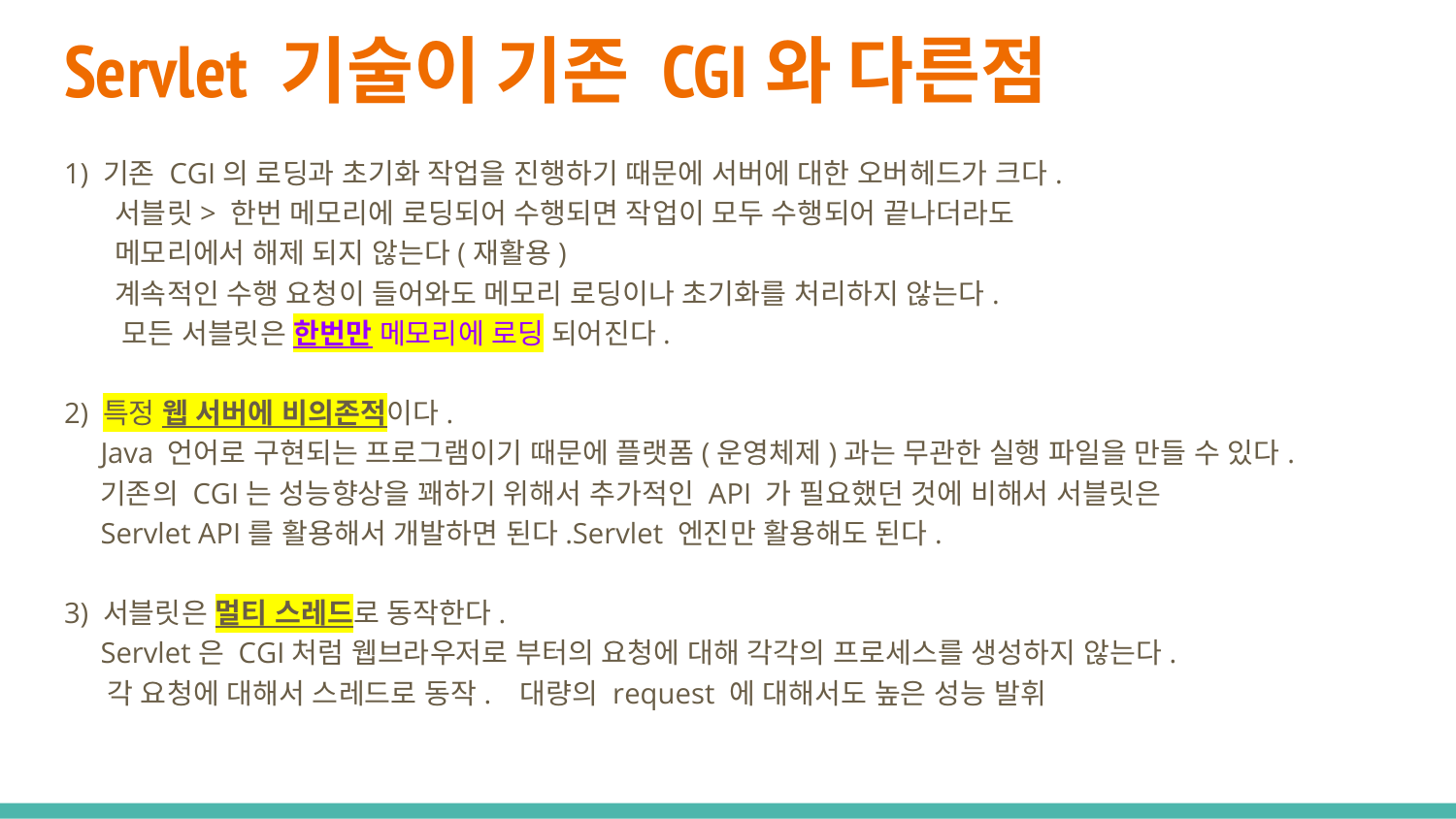

# Servlet 기술이 기존 CGI와 다른점
1) 기존 CGI의 로딩과 초기화 작업을 진행하기 때문에 서버에 대한 오버헤드가 크다.
      서블릿> 한번 메모리에 로딩되어 수행되면 작업이 모두 수행되어 끝나더라도
      메모리에서 해제 되지 않는다(재활용)
      계속적인 수행 요청이 들어와도 메모리 로딩이나 초기화를 처리하지 않는다.
       모든 서블릿은 한번만 메모리에 로딩 되어진다.

2) 특정 웹 서버에 비의존적이다.
     Java 언어로 구현되는 프로그램이기 때문에 플랫폼(운영체제)과는 무관한 실행 파일을 만들 수 있다.
    기존의 CGI는 성능향상을 꽤하기 위해서 추가적인 API 가 필요했던 것에 비해서 서블릿은
     Servlet API를 활용해서 개발하면 된다.Servlet 엔진만 활용해도 된다.

3) 서블릿은 멀티 스레드로 동작한다.
     Servlet은 CGI처럼 웹브라우저로 부터의 요청에 대해 각각의 프로세스를 생성하지 않는다.
     각 요청에 대해서 스레드로 동작.   대량의 request 에 대해서도 높은 성능 발휘